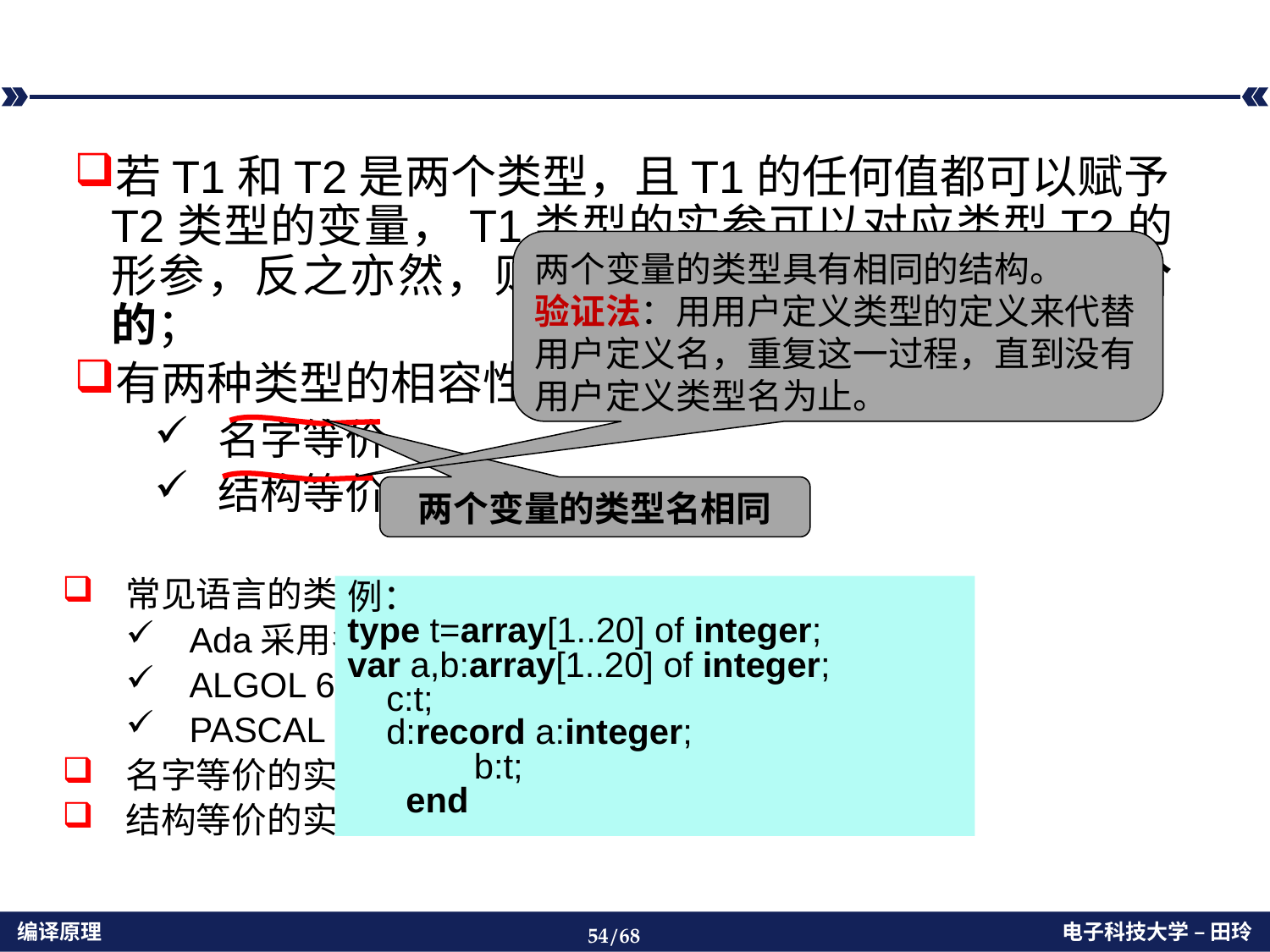

#
若T1和T2是两个类型，且T1的任何值都可以赋予T2类型的变量，T1类型的实参可以对应类型T2的形参，反之亦然，则称T1和T2是相容的，或等价的；
有两种类型的相容性概念：
名字等价
结构等价
两个变量的类型具有相同的结构。
验证法：用用户定义类型的定义来代替用户定义名，重复这一过程，直到没有用户定义类型名为止。

两个变量的类型名相同
常见语言的类型等价：
Ada采用名字等价；
ALGOL 68采用结构等价；
PASCAL 没有规定，由实现确定；
名字等价的实现比较简单
结构等价的实现需要的模式匹配过程可能十分复杂
例：
type t=array[1..20] of integer;
var a,b:array[1..20] of integer;
    c:t;
    d:record a:integer;
             b:t;
      end